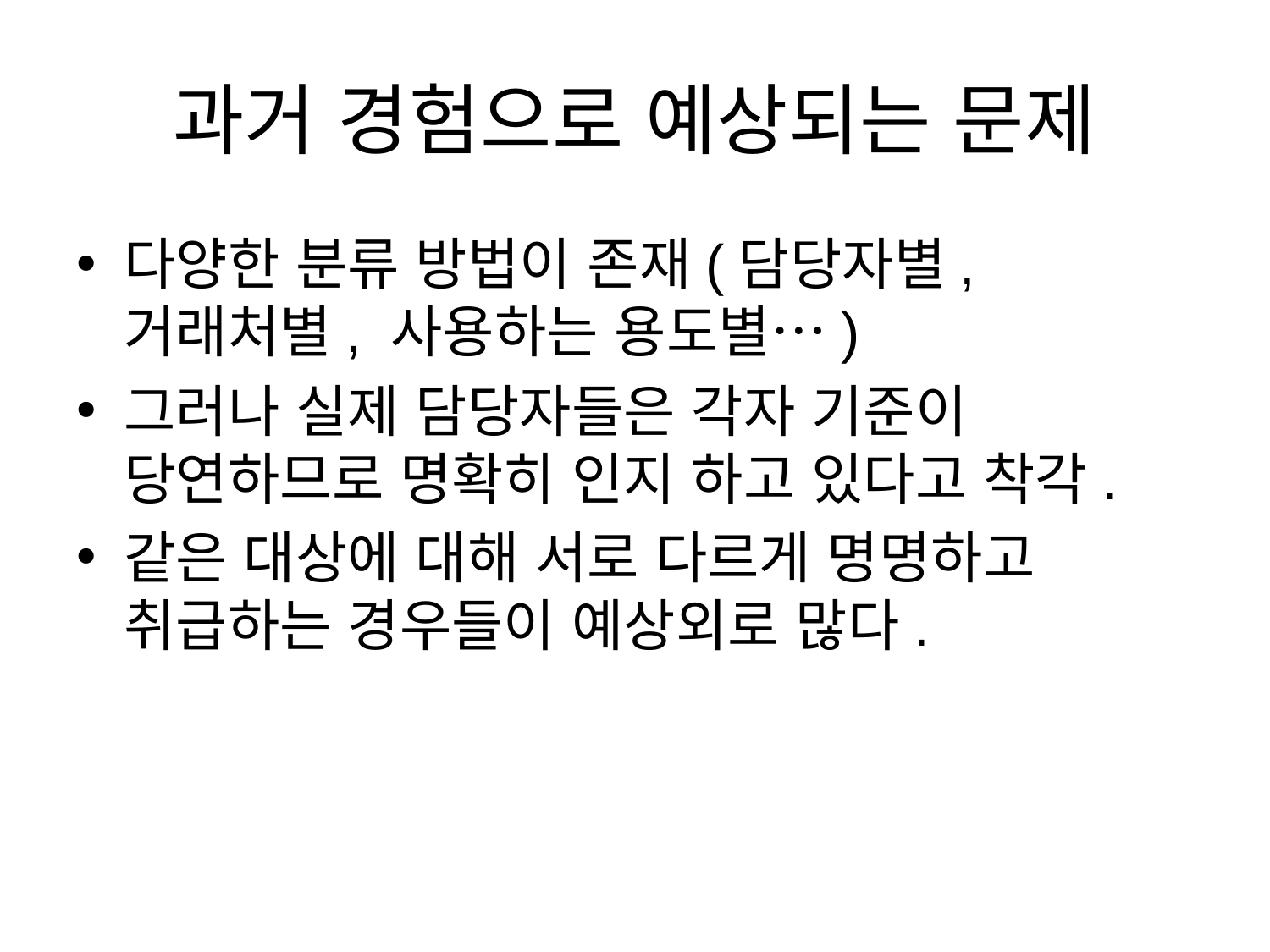

# 과거 경험으로 예상되는 문제
다양한 분류 방법이 존재(담당자별, 거래처별, 사용하는 용도별…)
그러나 실제 담당자들은 각자 기준이 당연하므로 명확히 인지 하고 있다고 착각.
같은 대상에 대해 서로 다르게 명명하고 취급하는 경우들이 예상외로 많다.